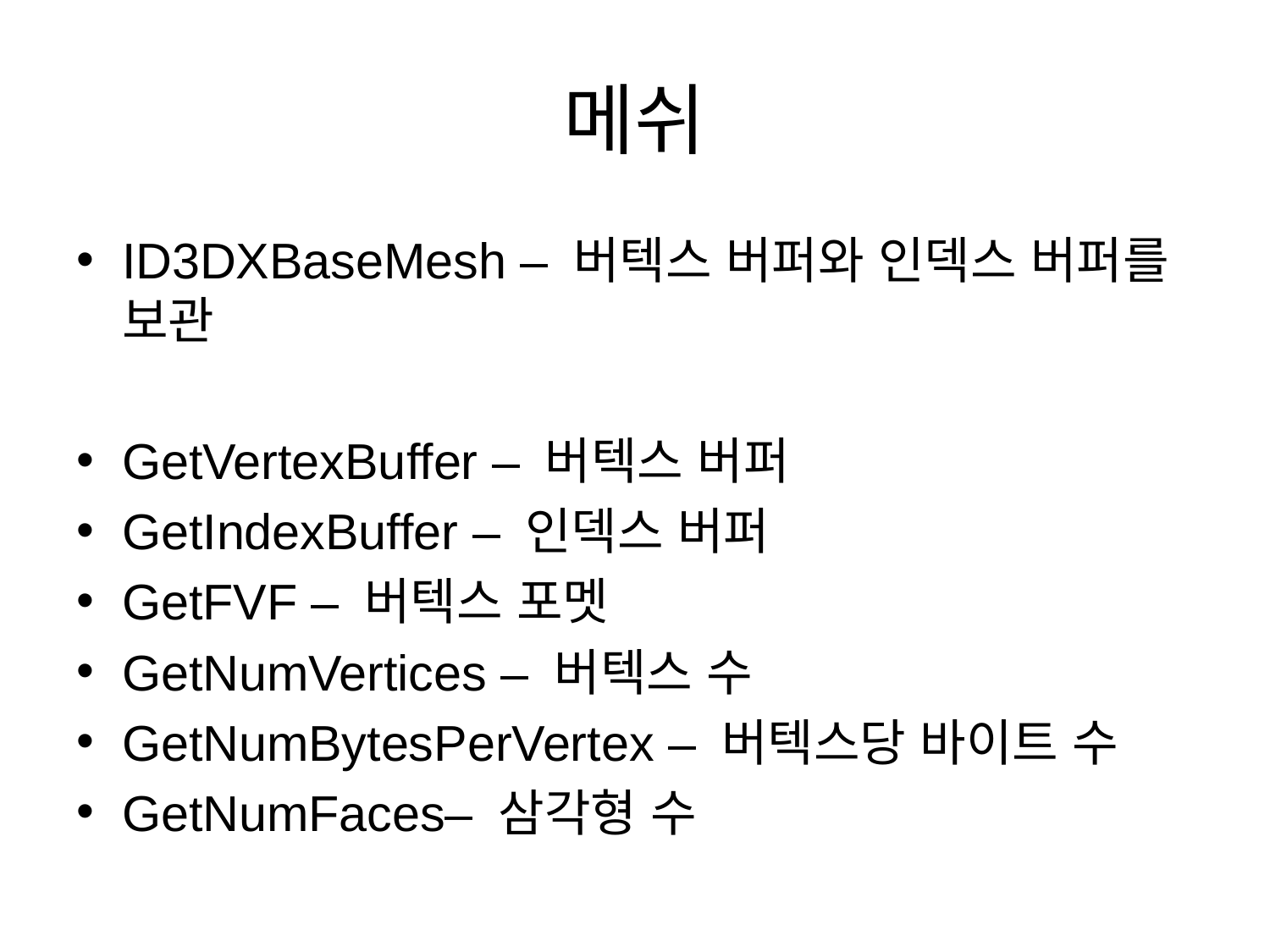

# 메쉬
ID3DXBaseMesh – 버텍스 버퍼와 인덱스 버퍼를 보관

GetVertexBuffer – 버텍스 버퍼
GetIndexBuffer – 인덱스 버퍼
GetFVF – 버텍스 포멧
GetNumVertices – 버텍스 수
GetNumBytesPerVertex – 버텍스당 바이트 수
GetNumFaces– 삼각형 수